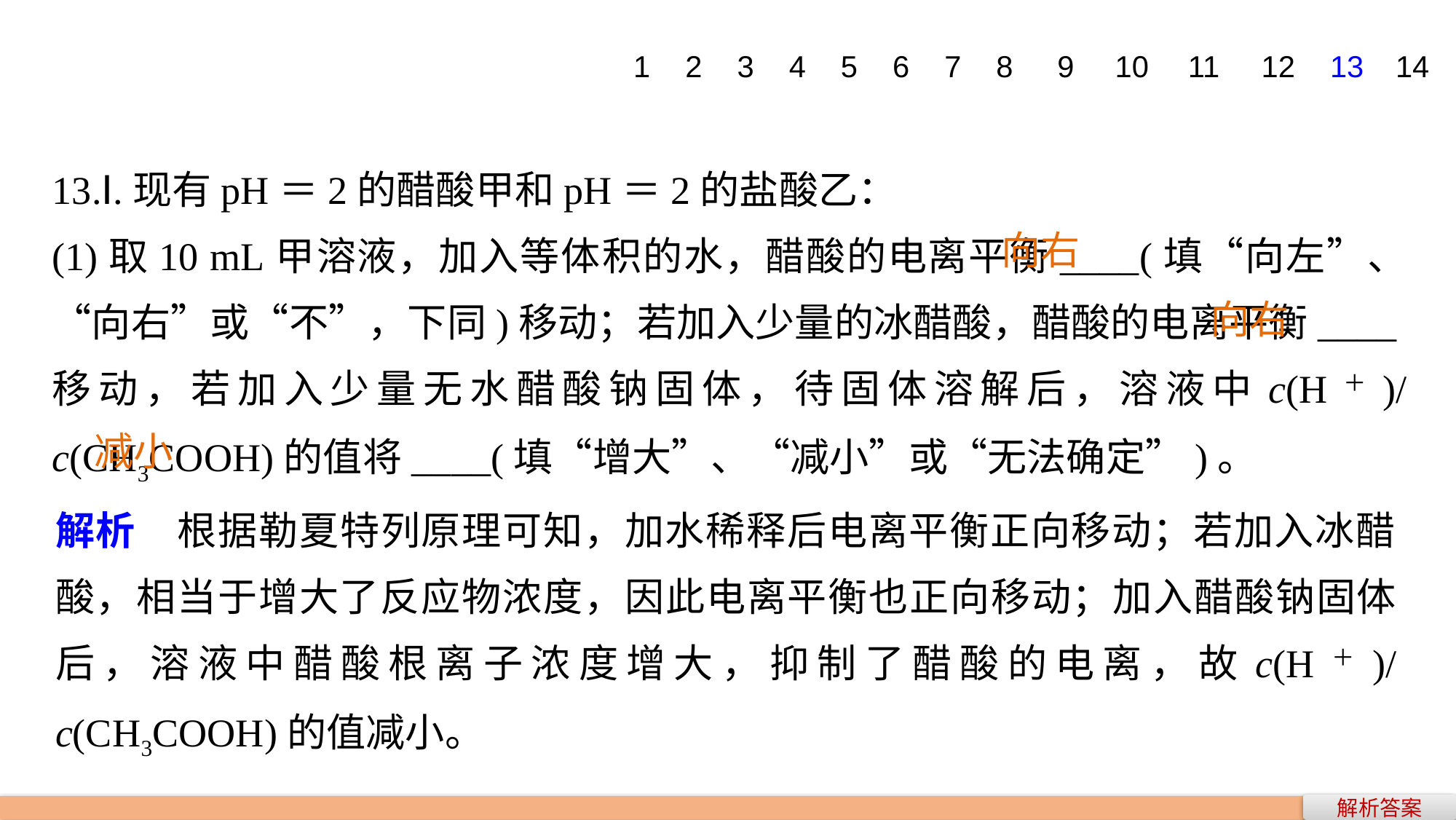

1
2
3
4
5
6
7
8
9
10
11
12
13
14
13.Ⅰ.现有pH＝2的醋酸甲和pH＝2的盐酸乙：
(1)取10 mL甲溶液，加入等体积的水，醋酸的电离平衡____(填“向左”、“向右”或“不”，下同)移动；若加入少量的冰醋酸，醋酸的电离平衡____移动，若加入少量无水醋酸钠固体，待固体溶解后，溶液中c(H＋)/c(CH3COOH)的值将____(填“增大”、“减小”或“无法确定”)。
向右
向右
减小
解析　根据勒夏特列原理可知，加水稀释后电离平衡正向移动；若加入冰醋酸，相当于增大了反应物浓度，因此电离平衡也正向移动；加入醋酸钠固体后，溶液中醋酸根离子浓度增大，抑制了醋酸的电离，故c(H＋)/c(CH3COOH)的值减小。
解析答案